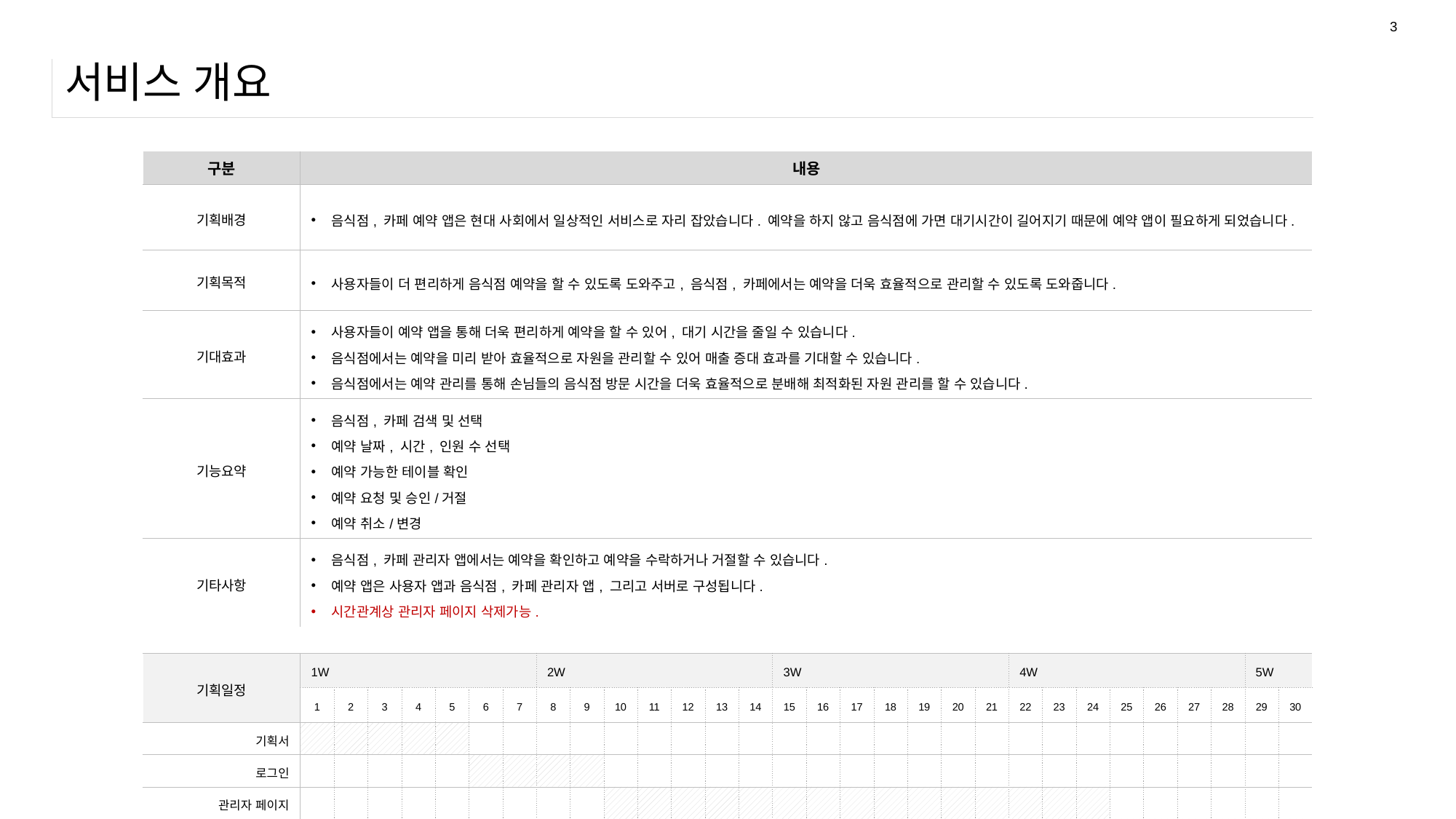

3
# 서비스 개요
| 구분 | 내용 |  |  |  |  |  |  |  |  |  |  |  |  |  |  |  |  |  |  |  |  |  |  |  |  |  |  |  |  |  |
| --- | --- | --- | --- | --- | --- | --- | --- | --- | --- | --- | --- | --- | --- | --- | --- | --- | --- | --- | --- | --- | --- | --- | --- | --- | --- | --- | --- | --- | --- | --- |
| 기획배경 | 음식점, 카페 예약 앱은 현대 사회에서 일상적인 서비스로 자리 잡았습니다. 예약을 하지 않고 음식점에 가면 대기시간이 길어지기 때문에 예약 앱이 필요하게 되었습니다. |  |  |  |  |  |  |  |  |  |  |  |  |  |  |  |  |  |  |  |  |  |  |  |  |  |  |  |  |  |
| 기획목적 | 사용자들이 더 편리하게 음식점 예약을 할 수 있도록 도와주고, 음식점, 카페에서는 예약을 더욱 효율적으로 관리할 수 있도록 도와줍니다. |  |  |  |  |  |  |  |  |  |  |  |  |  |  |  |  |  |  |  |  |  |  |  |  |  |  |  |  |  |
| 기대효과 | 사용자들이 예약 앱을 통해 더욱 편리하게 예약을 할 수 있어, 대기 시간을 줄일 수 있습니다. 음식점에서는 예약을 미리 받아 효율적으로 자원을 관리할 수 있어 매출 증대 효과를 기대할 수 있습니다. 음식점에서는 예약 관리를 통해 손님들의 음식점 방문 시간을 더욱 효율적으로 분배해 최적화된 자원 관리를 할 수 있습니다. |  |  |  |  |  |  |  |  |  |  |  |  |  |  |  |  |  |  |  |  |  |  |  |  |  |  |  |  |  |
| 기능요약 | 음식점, 카페 검색 및 선택 예약 날짜, 시간, 인원 수 선택 예약 가능한 테이블 확인 예약 요청 및 승인/거절 예약 취소/변경 |  |  |  |  |  |  |  |  |  |  |  |  |  |  |  |  |  |  |  |  |  |  |  |  |  |  |  |  |  |
| 기타사항 | 음식점, 카페 관리자 앱에서는 예약을 확인하고 예약을 수락하거나 거절할 수 있습니다. 예약 앱은 사용자 앱과 음식점, 카페 관리자 앱, 그리고 서버로 구성됩니다. 시간관계상 관리자 페이지 삭제가능. |  |  |  |  |  |  |  |  |  |  |  |  |  |  |  |  |  |  |  |  |  |  |  |  |  |  |  |  |  |
|  |  |  |  |  |  |  |  |  |  |  |  |  |  |  |  |  |  |  |  |  |  |  |  |  |  |  |  |  |  |  |
| 기획일정 | 1W |  |  |  |  |  |  | 2W |  |  |  |  |  |  | 3W |  |  |  |  |  |  | 4W |  |  |  |  |  |  | 5W |  |
|  | 1 | 2 | 3 | 4 | 5 | 6 | 7 | 8 | 9 | 10 | 11 | 12 | 13 | 14 | 15 | 16 | 17 | 18 | 19 | 20 | 21 | 22 | 23 | 24 | 25 | 26 | 27 | 28 | 29 | 30 |
| 기획서 |  |  |  |  |  |  |  |  |  |  |  |  |  |  |  |  |  |  |  |  |  |  |  |  |  |  |  |  |  |  |
| 로그인 |  |  |  |  |  |  |  |  |  |  |  |  |  |  |  |  |  |  |  |  |  |  |  |  |  |  |  |  |  |  |
| 관리자 페이지 |  |  |  |  |  |  |  |  |  |  |  |  |  |  |  |  |  |  |  |  |  |  |  |  |  |  |  |  |  |  |
| 사용자 페이지 |  |  |  |  |  |  |  |  |  |  |  |  |  |  |  |  |  |  |  |  |  |  |  |  |  |  |  |  |  |  |